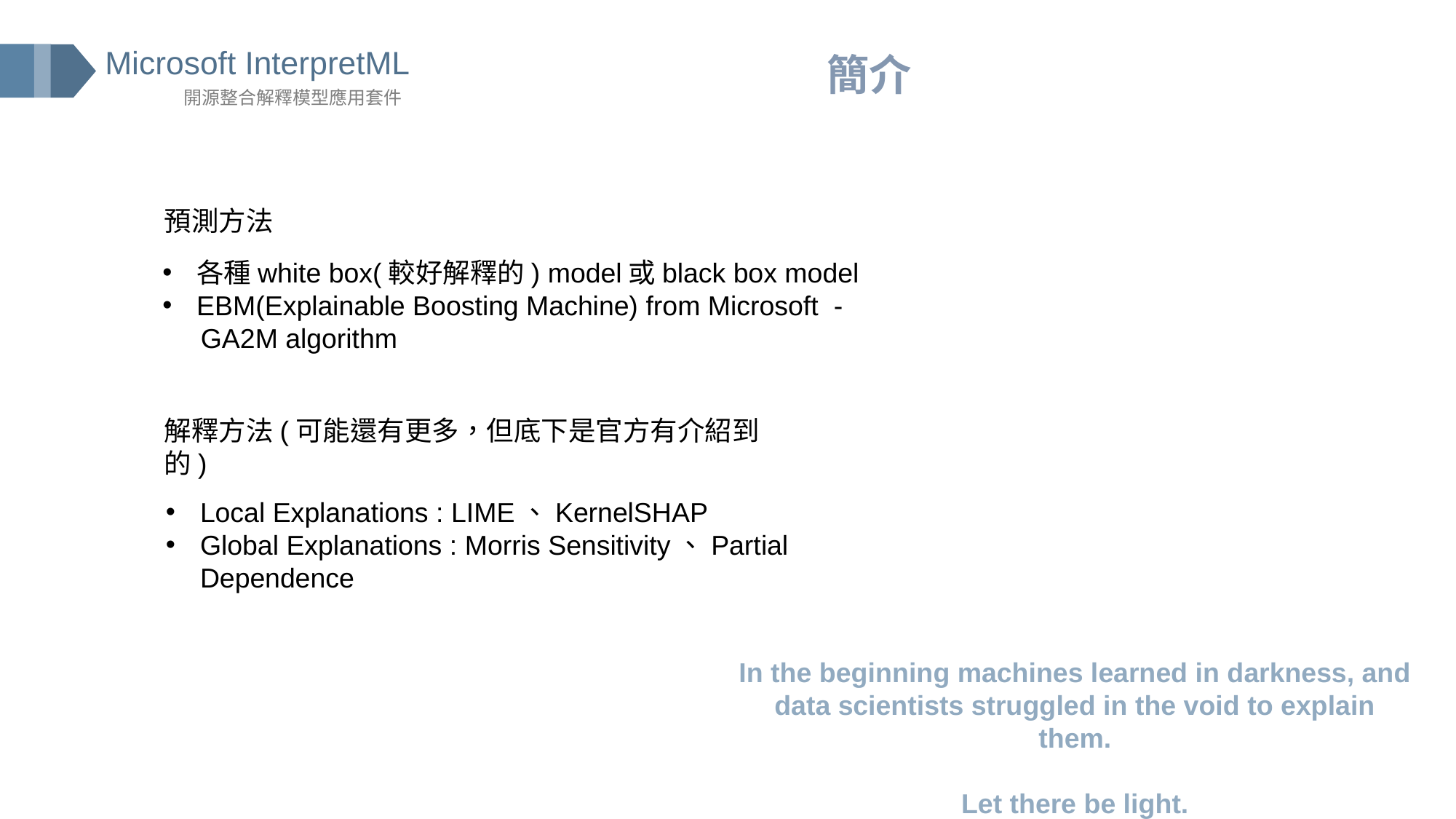

簡介
預測方法
各種white box(較好解釋的) model或black box model
EBM(Explainable Boosting Machine) from Microsoft  -
     GA2M algorithm
解釋方法(可能還有更多，但底下是官方有介紹到的)
Local Explanations : LIME、KernelSHAP
Global Explanations : Morris Sensitivity、Partial Dependence

In the beginning machines learned in darkness, and data scientists struggled in the void to explain them.

Let there be light.